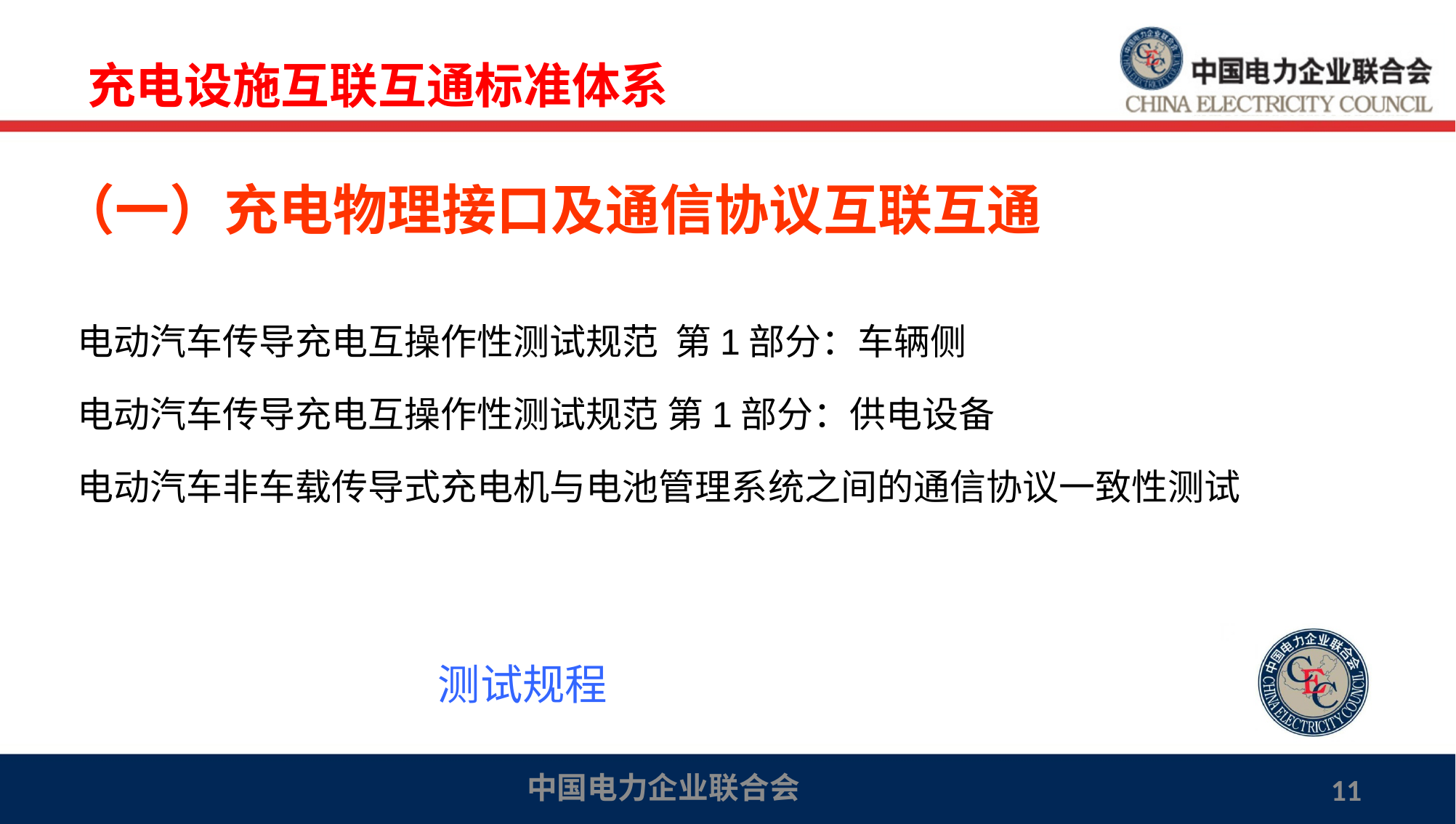

充电设施互联互通标准体系
（一）充电物理接口及通信协议互联互通
电动汽车传导充电互操作性测试规范  第1部分：车辆侧
电动汽车传导充电互操作性测试规范 第1部分：供电设备
电动汽车非车载传导式充电机与电池管理系统之间的通信协议一致性测试
测试规程
中国电力企业联合会
11